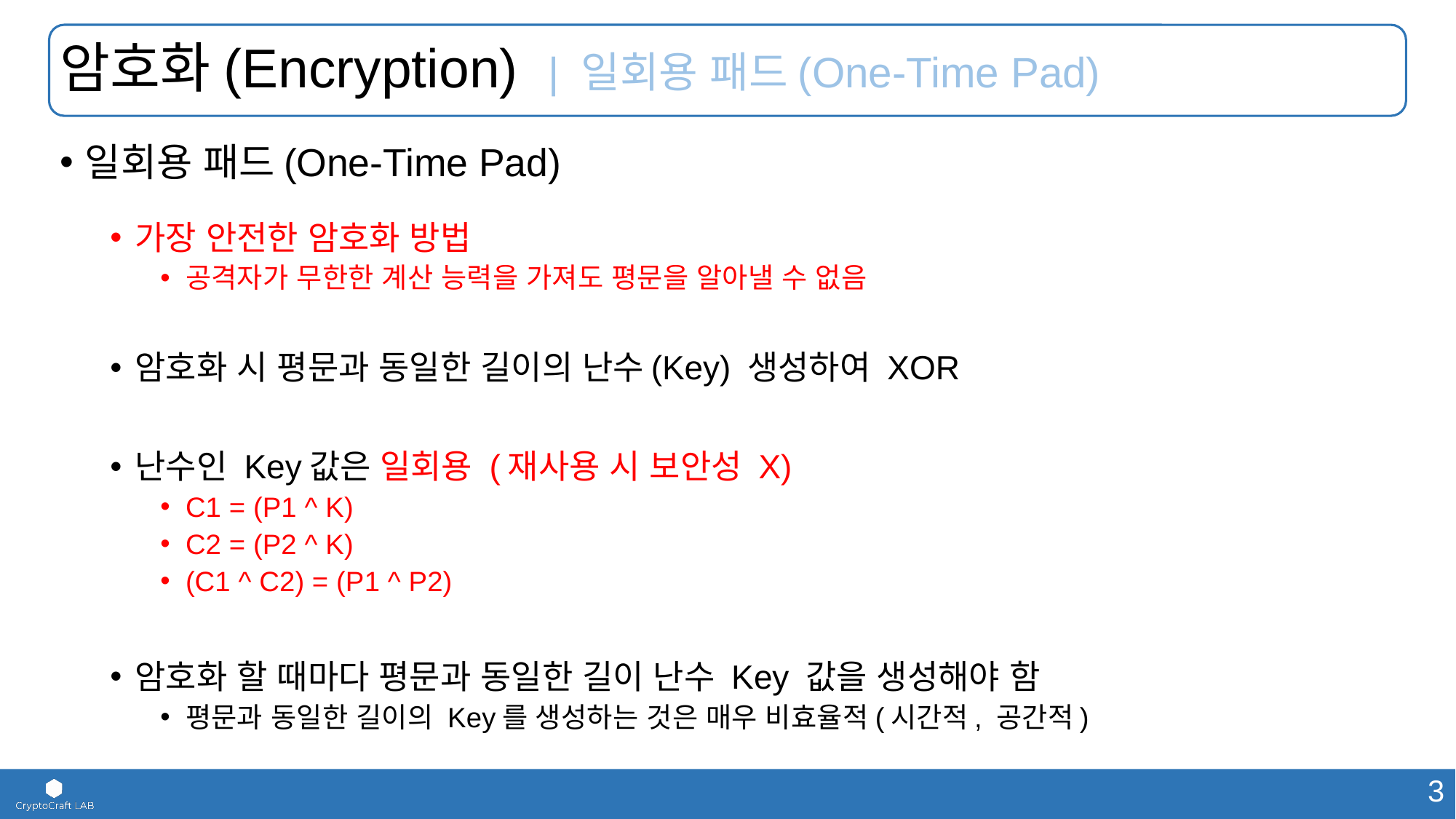

# 암호화(Encryption)  | 일회용 패드(One-Time Pad)
일회용 패드(One-Time Pad)

가장 안전한 암호화 방법
공격자가 무한한 계산 능력을 가져도 평문을 알아낼 수 없음

암호화 시 평문과 동일한 길이의 난수(Key) 생성하여 XOR

난수인 Key값은 일회용 (재사용 시 보안성 X)
C1 = (P1 ^ K)
C2 = (P2 ^ K)
(C1 ^ C2) = (P1 ^ P2)

암호화 할 때마다 평문과 동일한 길이 난수 Key 값을 생성해야 함
평문과 동일한 길이의 Key를 생성하는 것은 매우 비효율적(시간적, 공간적)